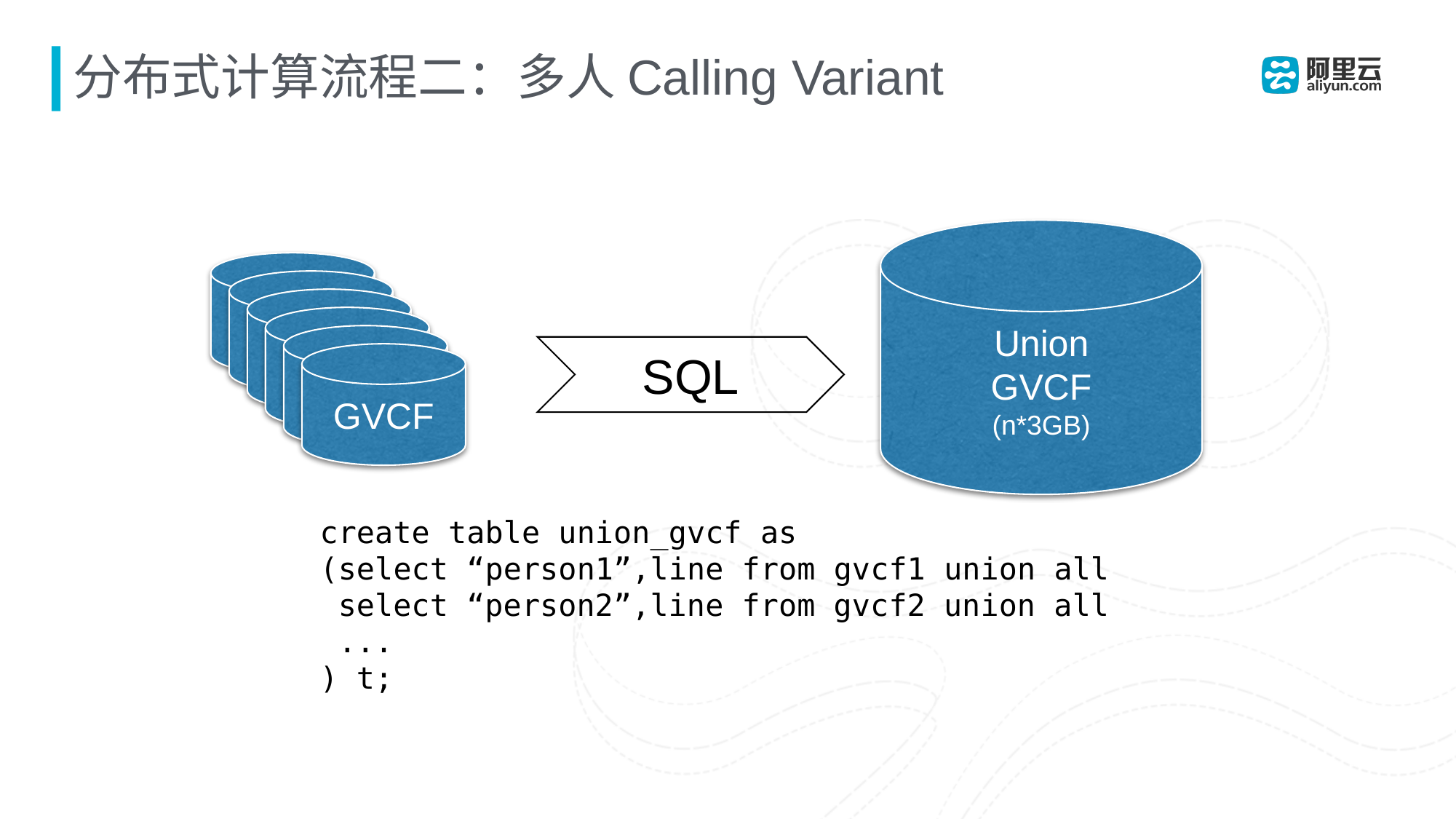

# 分布式计算流程二：多人Calling Variant
Union
GVCF
(n*3GB)
GVCF
GVCF
GVCF
GVCF
GVCF
SQL
GVCF
create table union_gvcf as
(select “person1”,line from gvcf1 union all
 select “person2”,line from gvcf2 union all
 ...
) t;